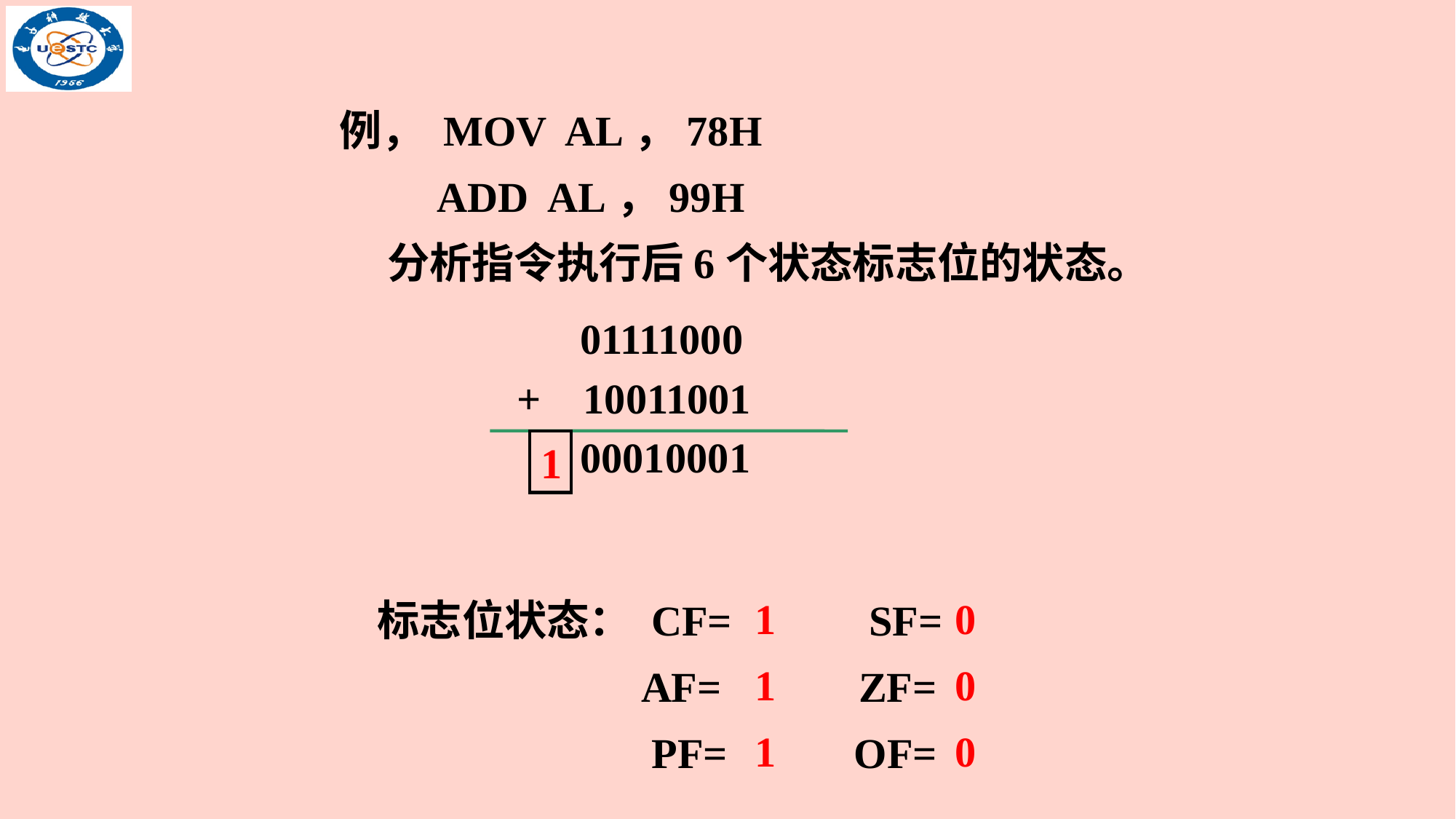

例， MOV  AL，78H
             ADD  AL，99H
        分析指令执行后6个状态标志位的状态。
       01111000
 +    10011001
       00010001

1
1                 0
1                 0
1                 0
标志位状态： CF=             SF=
                         AF=             ZF=
                          PF=            OF=